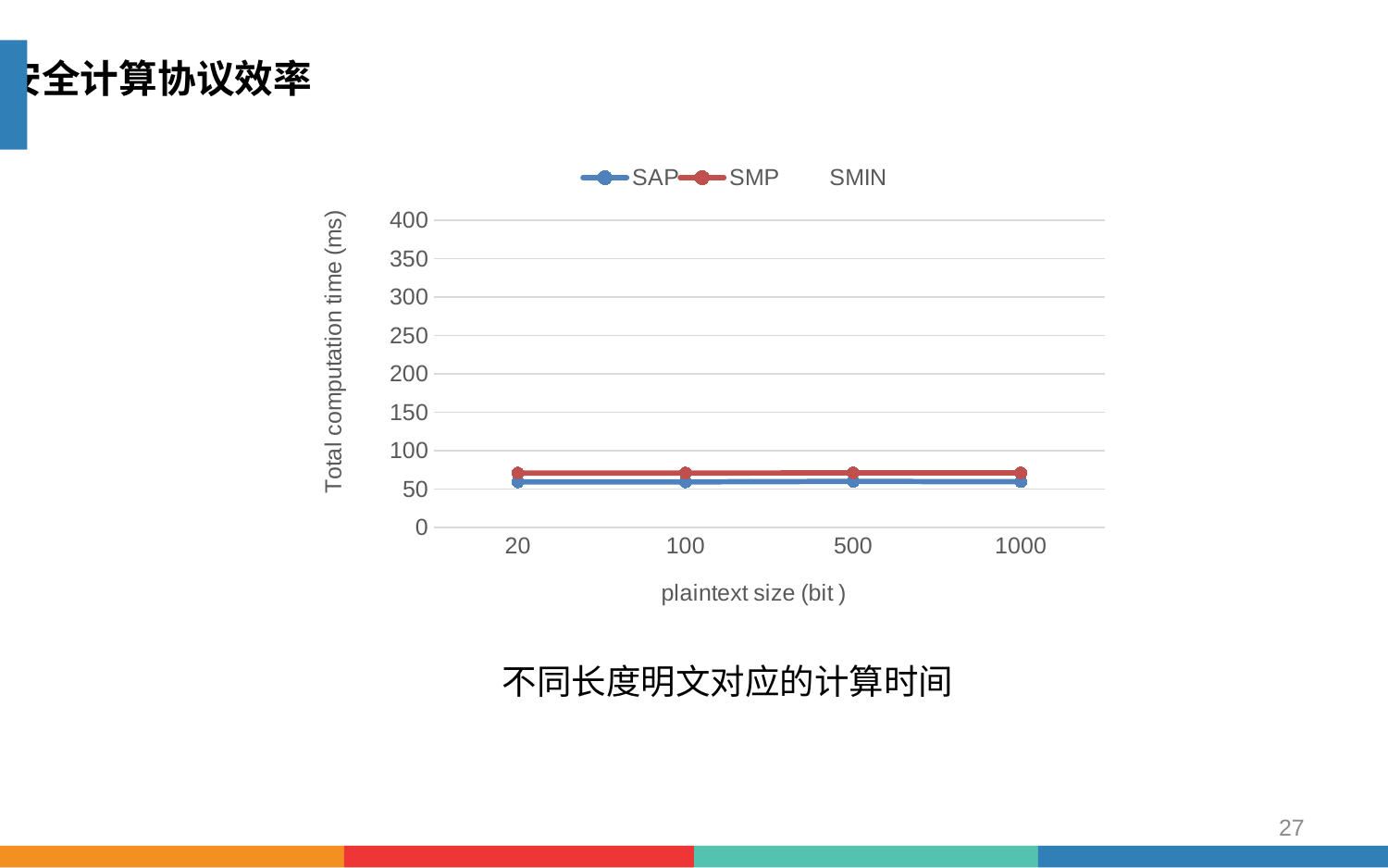

安全计算协议效率

### Chart

| Category | SAP | SMP | SMIN |
|---|---|---|---|
| 20 | 59.565 | 71.135 | 366.383 |
| 100 | 59.57 | 71.14 | 366.4 |
| 500 | 60.246 | 71.253 | 366.5 |
| 1000 | 59.726 | 71.288 | 366.851 |

不同长度明文对应的计算时间
27